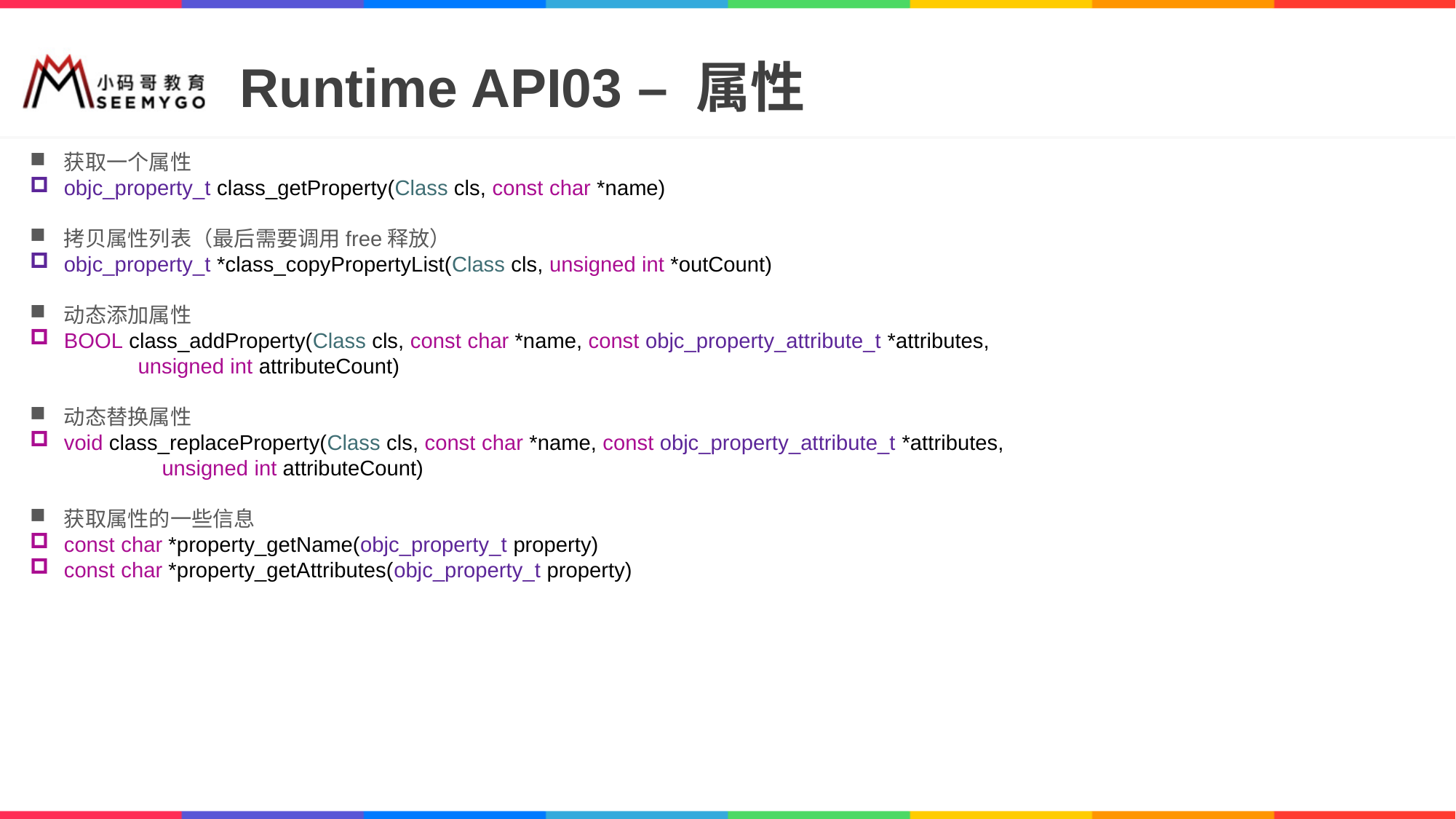

# Runtime API03 – 属性
获取一个属性
objc_property_t class_getProperty(Class cls, const char *name)

拷贝属性列表（最后需要调用free释放）
objc_property_t *class_copyPropertyList(Class cls, unsigned int *outCount)

动态添加属性
BOOL class_addProperty(Class cls, const char *name, const objc_property_attribute_t *attributes,
                  unsigned int attributeCount)

动态替换属性
void class_replaceProperty(Class cls, const char *name, const objc_property_attribute_t *attributes,
                      unsigned int attributeCount)

获取属性的一些信息
const char *property_getName(objc_property_t property)
const char *property_getAttributes(objc_property_t property)